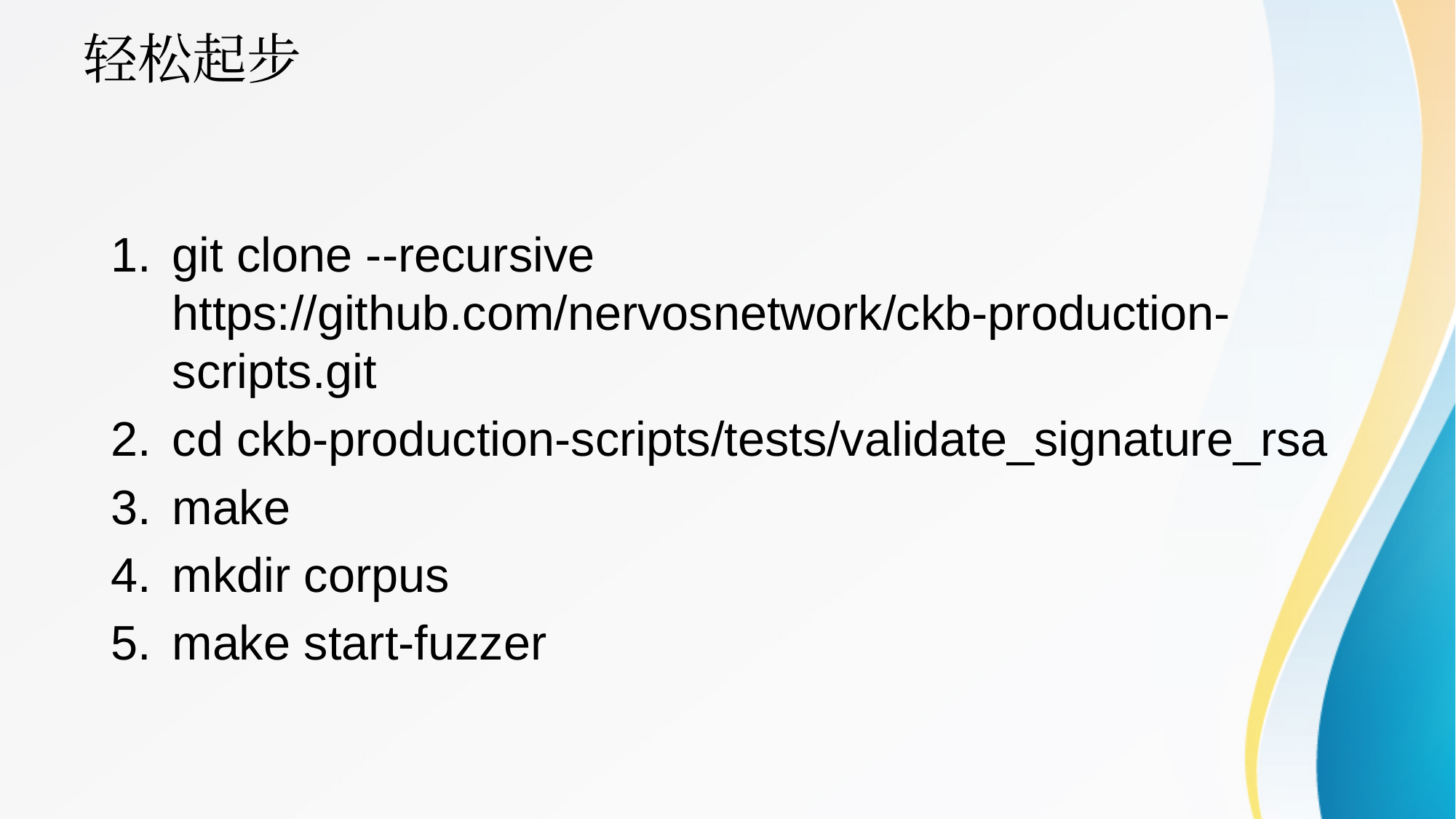

# 轻松起步
git clone --recursive https://github.com/nervosnetwork/ckb-production-scripts.git
cd ckb-production-scripts/tests/validate_signature_rsa
make
mkdir corpus
make start-fuzzer